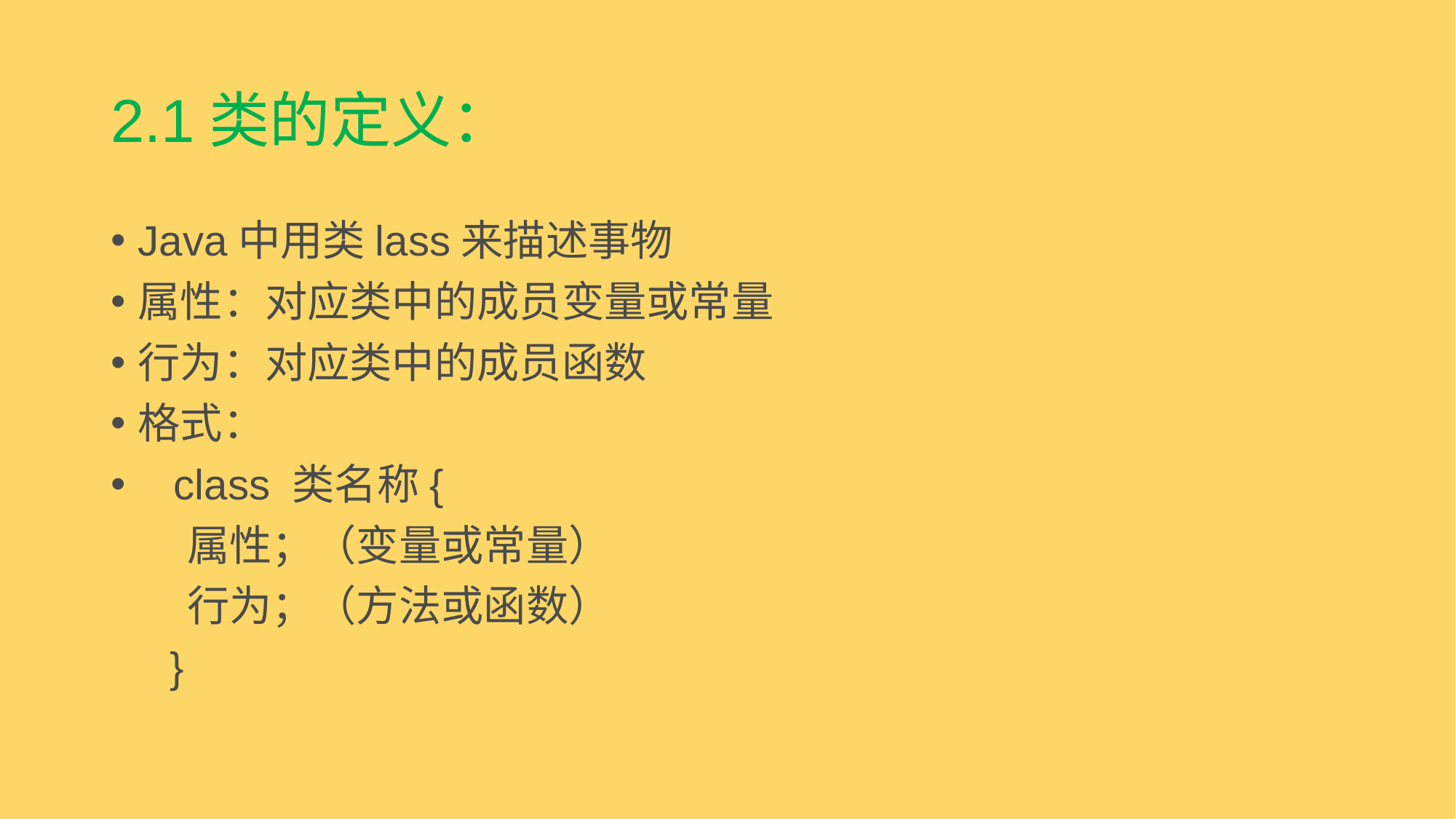

2.1类的定义：
Java中用类lass来描述事物
属性：对应类中的成员变量或常量
行为：对应类中的成员函数
格式：
   class 类名称{
       属性；（变量或常量）
       行为；（方法或函数）
     }